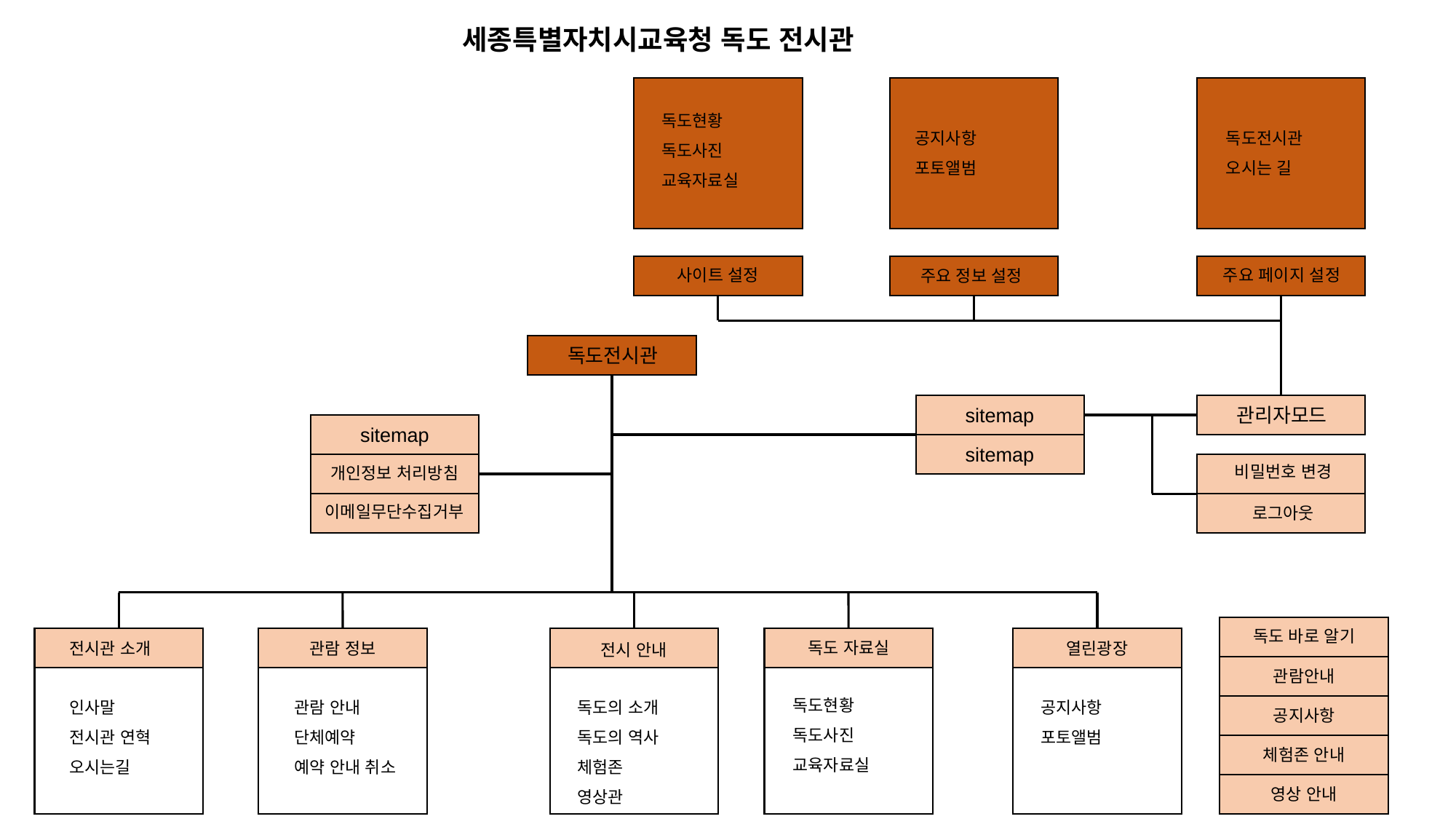

세종특별자치시교육청 독도 전시관

독도현황
독도사진
교육자료실
공지사항
포토앨범
독도전시관
오시는 길

사이트 설정
주요 페이지 설정
주요 정보 설정

독도전시관

sitemap
관리자모드

sitemap

개인정보 처리방침

이메일무단수집거부
sitemap

비밀번호 변경
로그아웃

독도 바로 알기
관람안내
공지사항
체험존 안내
영상 안내

독도 자료실
열린광장
전시관 소개
관람 정보
전시 안내
독도현황
독도사진
교육자료실
인사말
전시관 연혁
오시는길
관람 안내
단체예약
예약 안내 취소
독도의 소개
독도의 역사
체험존
영상관
공지사항
포토앨범